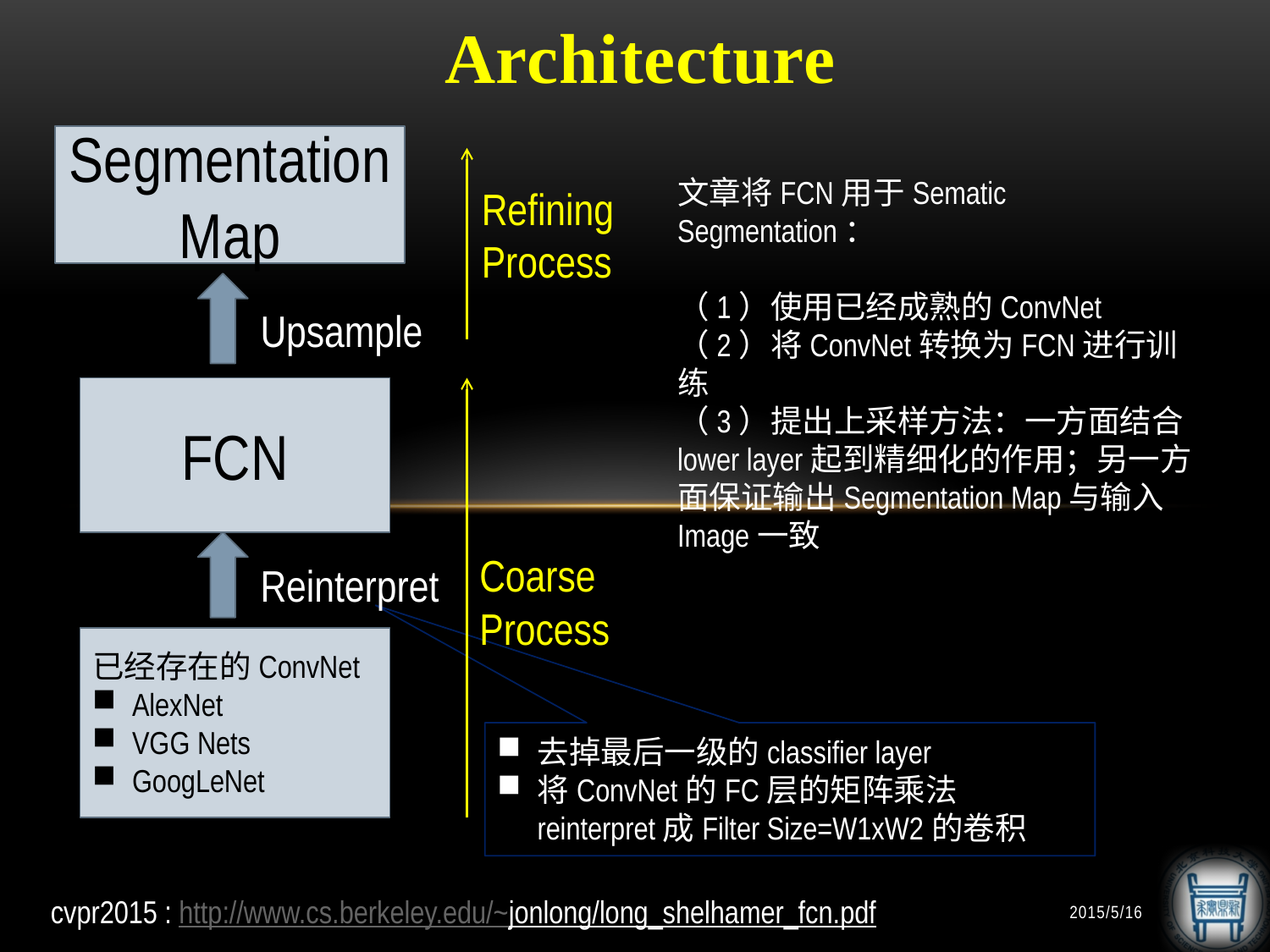

# Architecture
Segmentation Map
文章将FCN用于Sematic Segmentation：

（1）使用已经成熟的ConvNet
（2）将ConvNet转换为FCN进行训练
（3）提出上采样方法：一方面结合lower layer起到精细化的作用；另一方面保证输出Segmentation Map与输入Image一致
Refining
Process

Upsample
FCN

Coarse Process
Reinterpret
已经存在的ConvNet
AlexNet
VGG Nets
GoogLeNet
去掉最后一级的classifier layer
将ConvNet的FC层的矩阵乘法reinterpret成Filter Size=W1xW2的卷积
cvpr2015 : http://www.cs.berkeley.edu/~jonlong/long_shelhamer_fcn.pdf
2015/5/16